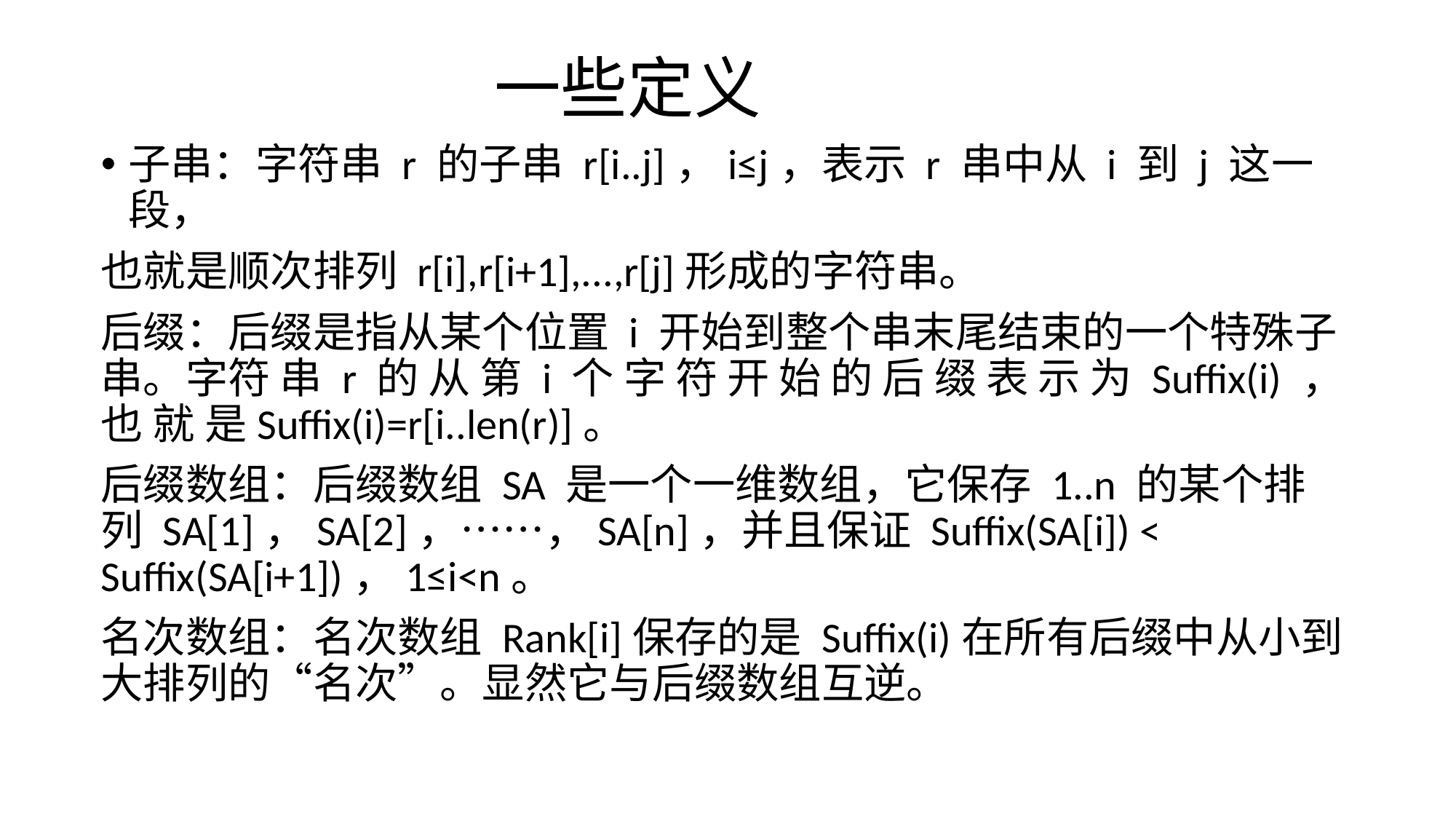

# 一些定义
子串：字符串 r 的子串 r[i..j]，i≤j，表示 r 串中从 i 到 j 这一段，
也就是顺次排列 r[i],r[i+1],...,r[j]形成的字符串。
后缀：后缀是指从某个位置 i 开始到整个串末尾结束的一个特殊子串。字符 串 r 的 从 第 i 个 字 符 开 始 的 后 缀 表 示 为 Suffix(i) ， 也 就 是Suffix(i)=r[i..len(r)]。
后缀数组：后缀数组 SA 是一个一维数组，它保存 1..n 的某个排列 SA[1]，SA[2]，……，SA[n]，并且保证 Suffix(SA[i]) < Suffix(SA[i+1])，1≤i<n。
名次数组：名次数组 Rank[i]保存的是 Suffix(i)在所有后缀中从小到大排列的“名次”。显然它与后缀数组互逆。